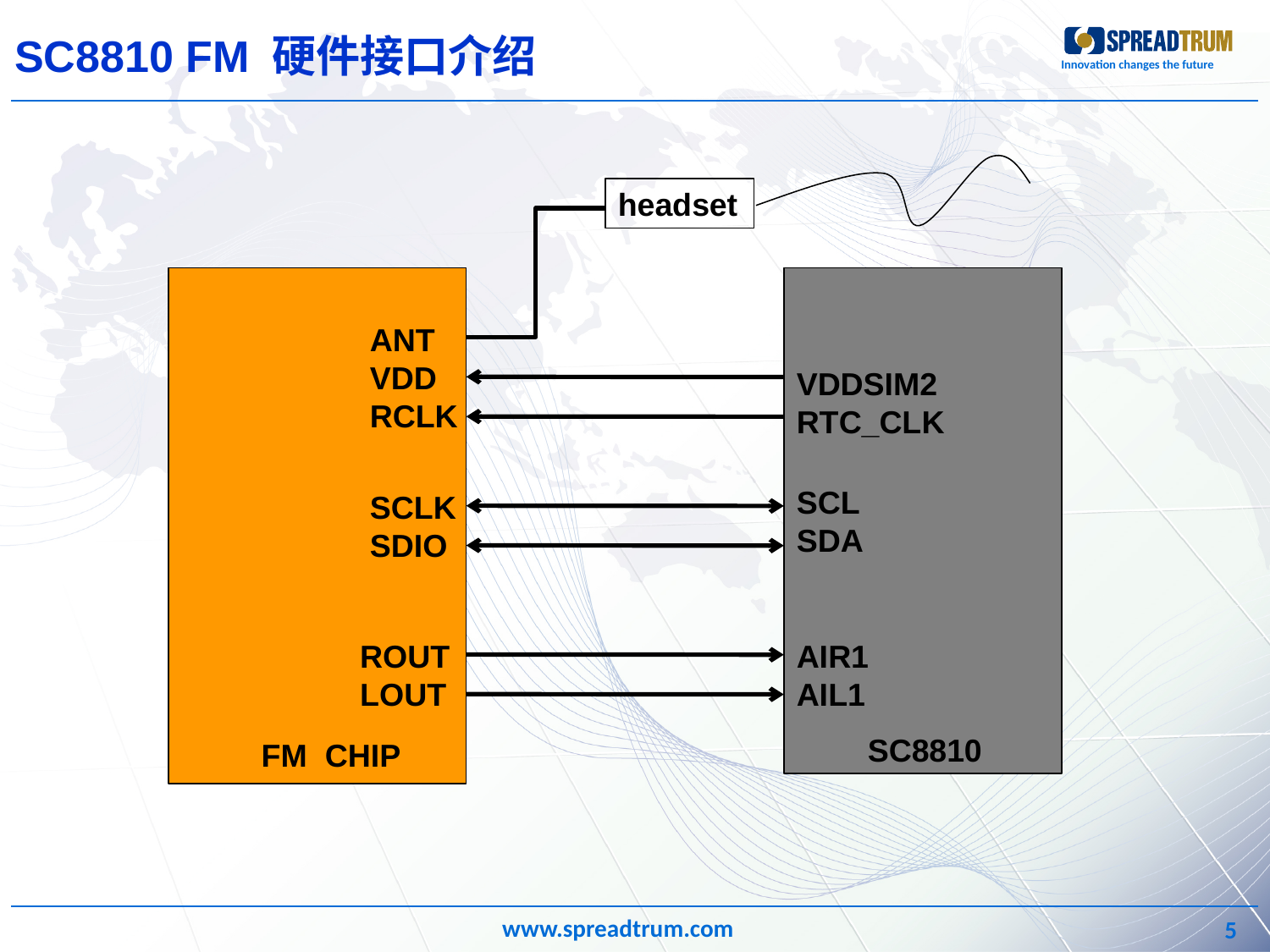

# SC8810 FM 硬件接口介绍

headset

         FM  CHIP

        SC8810
ANT
VDD
RCLK
VDDSIM2
RTC_CLK
SCLK
SDIO
SCL
SDA
ROUT
LOUT
AIR1
AIL1